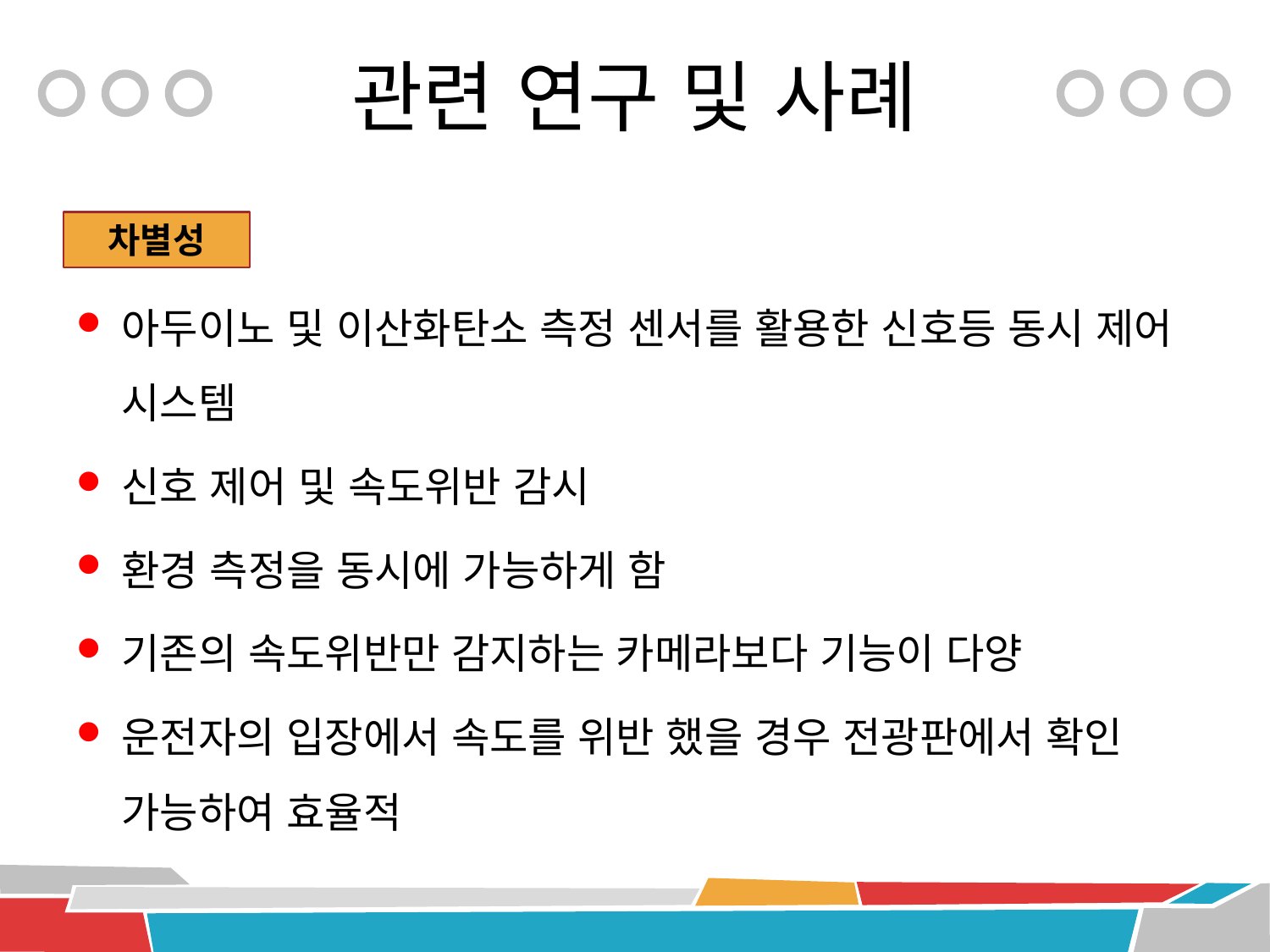

# 관련 연구 및 사례

아두이노 및 이산화탄소 측정 센서를 활용한 신호등 동시 제어 시스템
신호 제어 및 속도위반 감시
환경 측정을 동시에 가능하게 함
기존의 속도위반만 감지하는 카메라보다 기능이 다양
운전자의 입장에서 속도를 위반 했을 경우 전광판에서 확인 가능하여 효율적

차별성